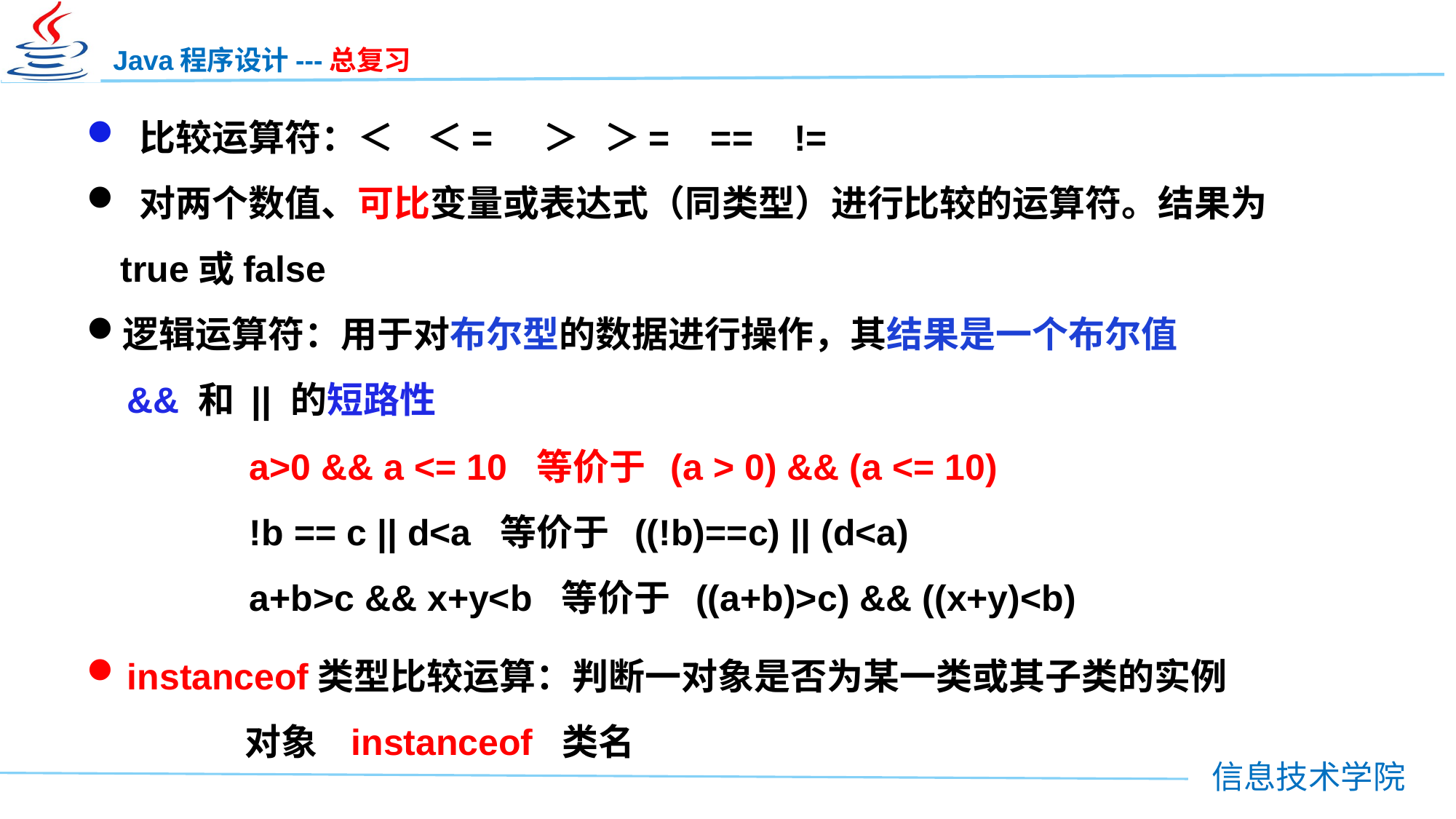

比较运算符：＜    ＜=    ＞   ＞=    ==    !=
 对两个数值、可比变量或表达式（同类型）进行比较的运算符。结果为true或false
逻辑运算符：用于对布尔型的数据进行操作，其结果是一个布尔值
    && 和 || 的短路性

a>0 && a <= 10  等价于  (a > 0) && (a <= 10)
!b == c || d<a  等价于  ((!b)==c) || (d<a)
a+b>c && x+y<b  等价于  ((a+b)>c) && ((x+y)<b)
instanceof类型比较运算：判断一对象是否为某一类或其子类的实例
	     对象   instanceof  类名